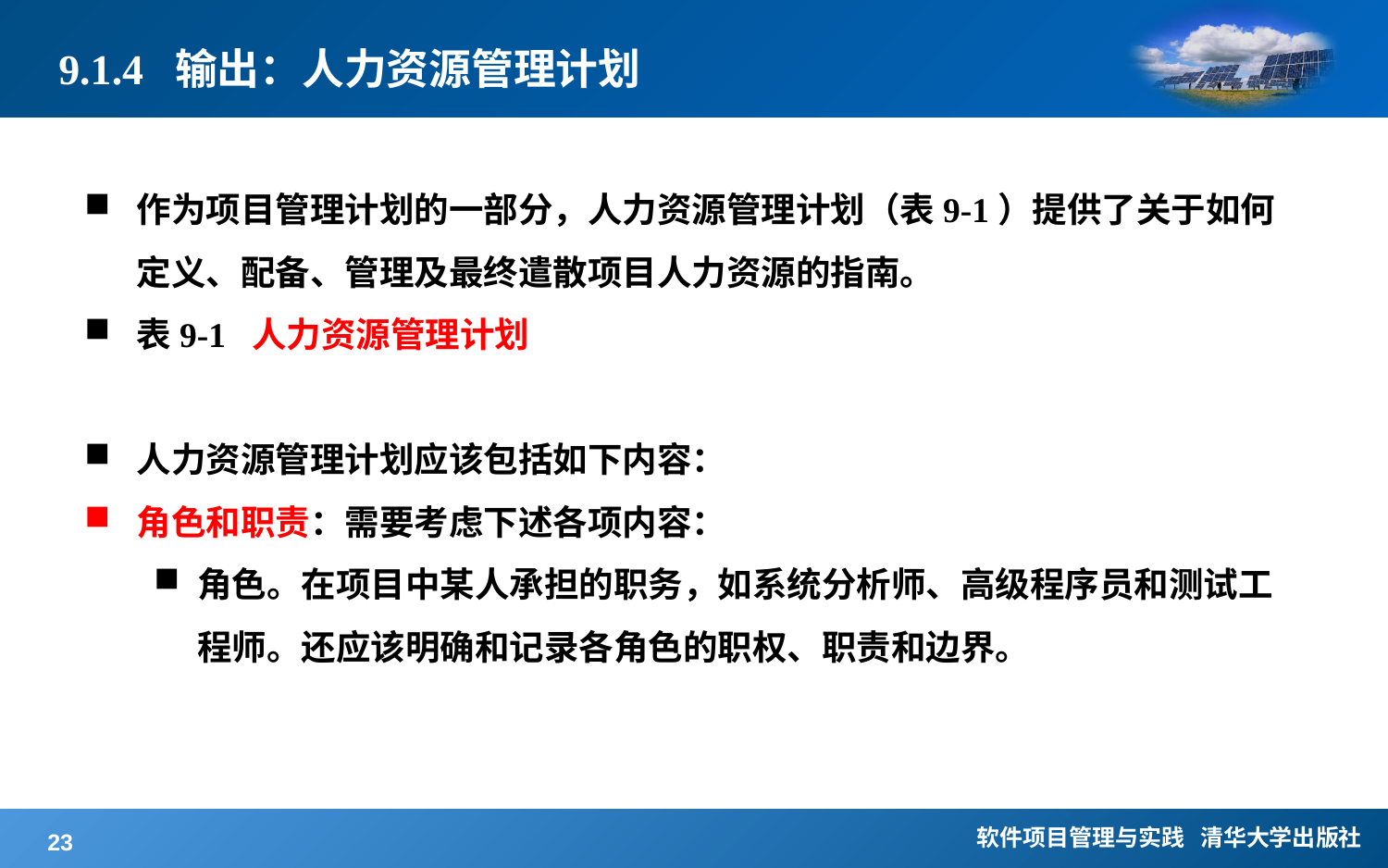

# 9.1.4  输出：人力资源管理计划
作为项目管理计划的一部分，人力资源管理计划（表9-1）提供了关于如何定义、配备、管理及最终遣散项目人力资源的指南。
表9-1  人力资源管理计划

人力资源管理计划应该包括如下内容：
角色和职责：需要考虑下述各项内容：
角色。在项目中某人承担的职务，如系统分析师、高级程序员和测试工程师。还应该明确和记录各角色的职权、职责和边界。